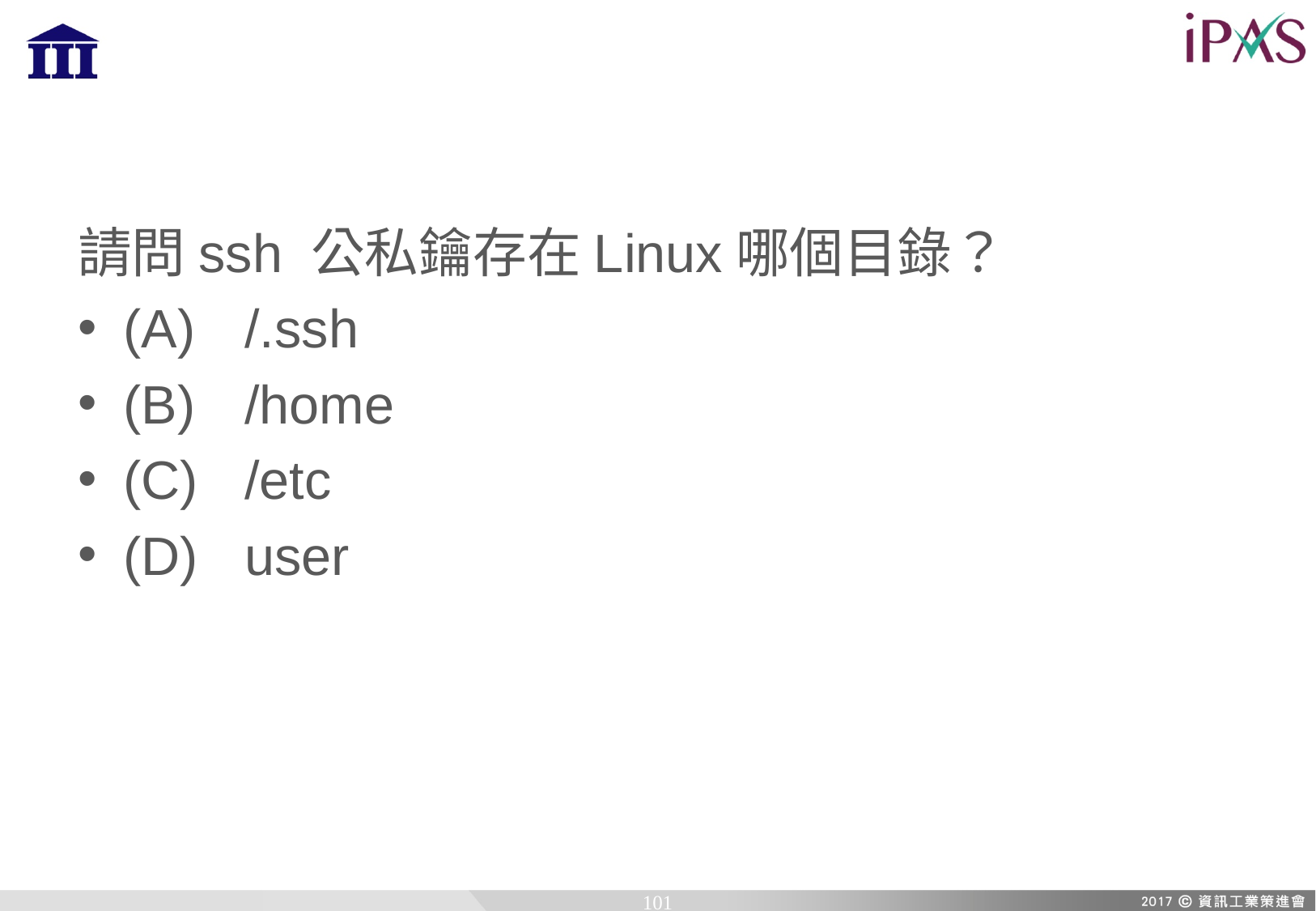

請問ssh 公私鑰存在Linux哪個目錄？
(A)	/.ssh
(B)	/home
(C)	/etc
(D)	user
101